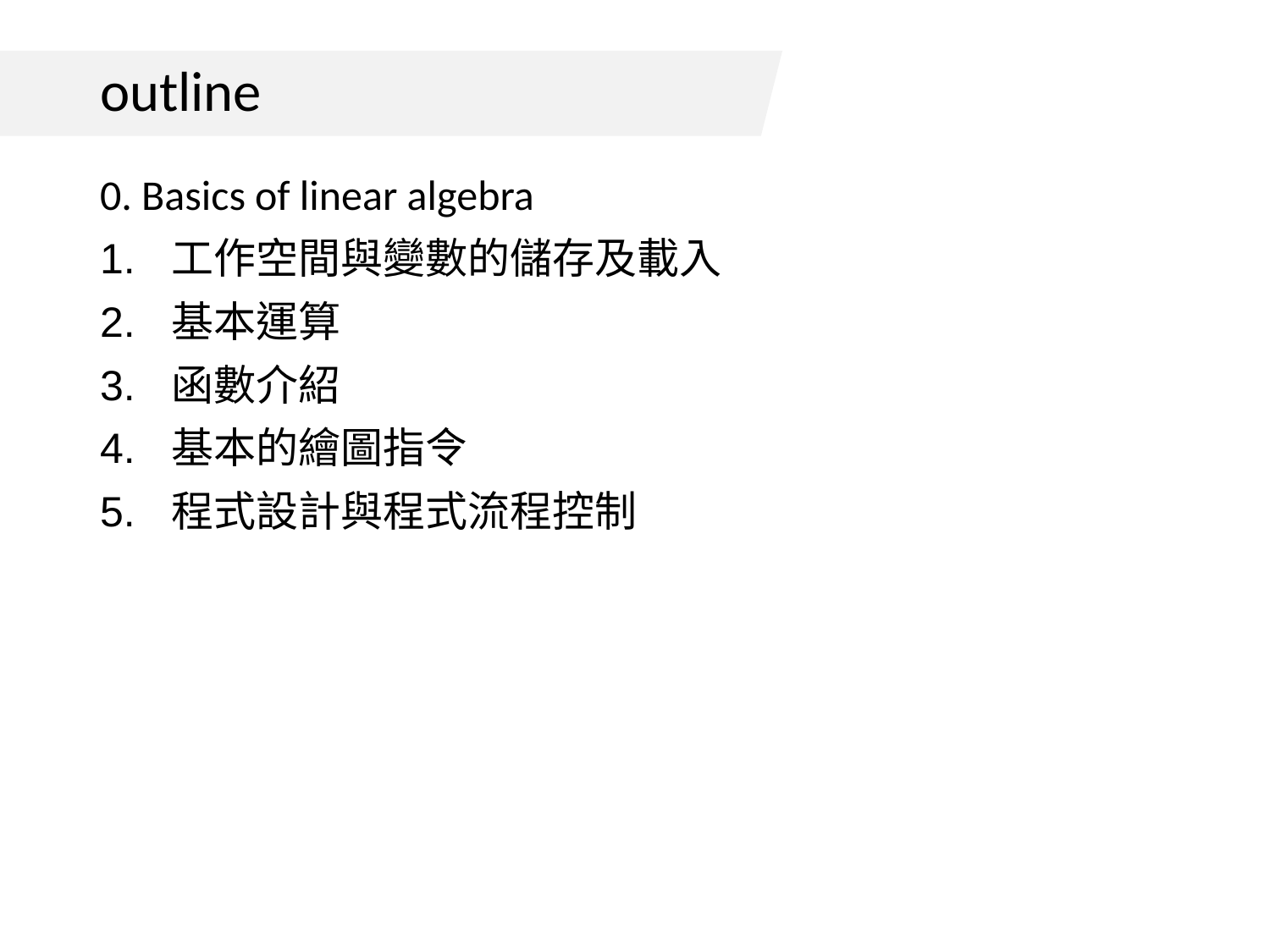

# outline
0. Basics of linear algebra
工作空間與變數的儲存及載入
基本運算
函數介紹
基本的繪圖指令
程式設計與程式流程控制